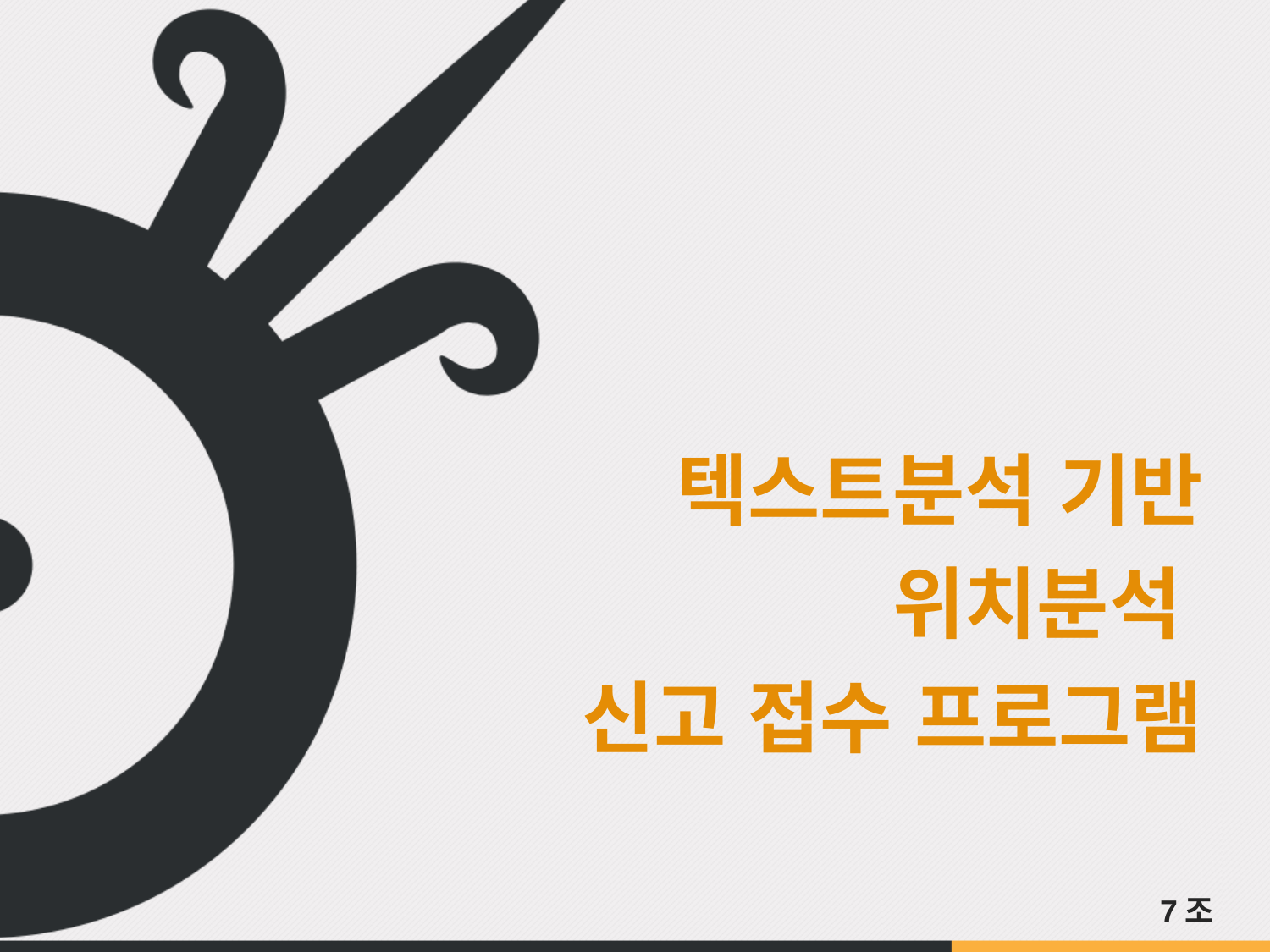

# 텍스트분석 기반 위치분석 신고 접수 프로그램
7조